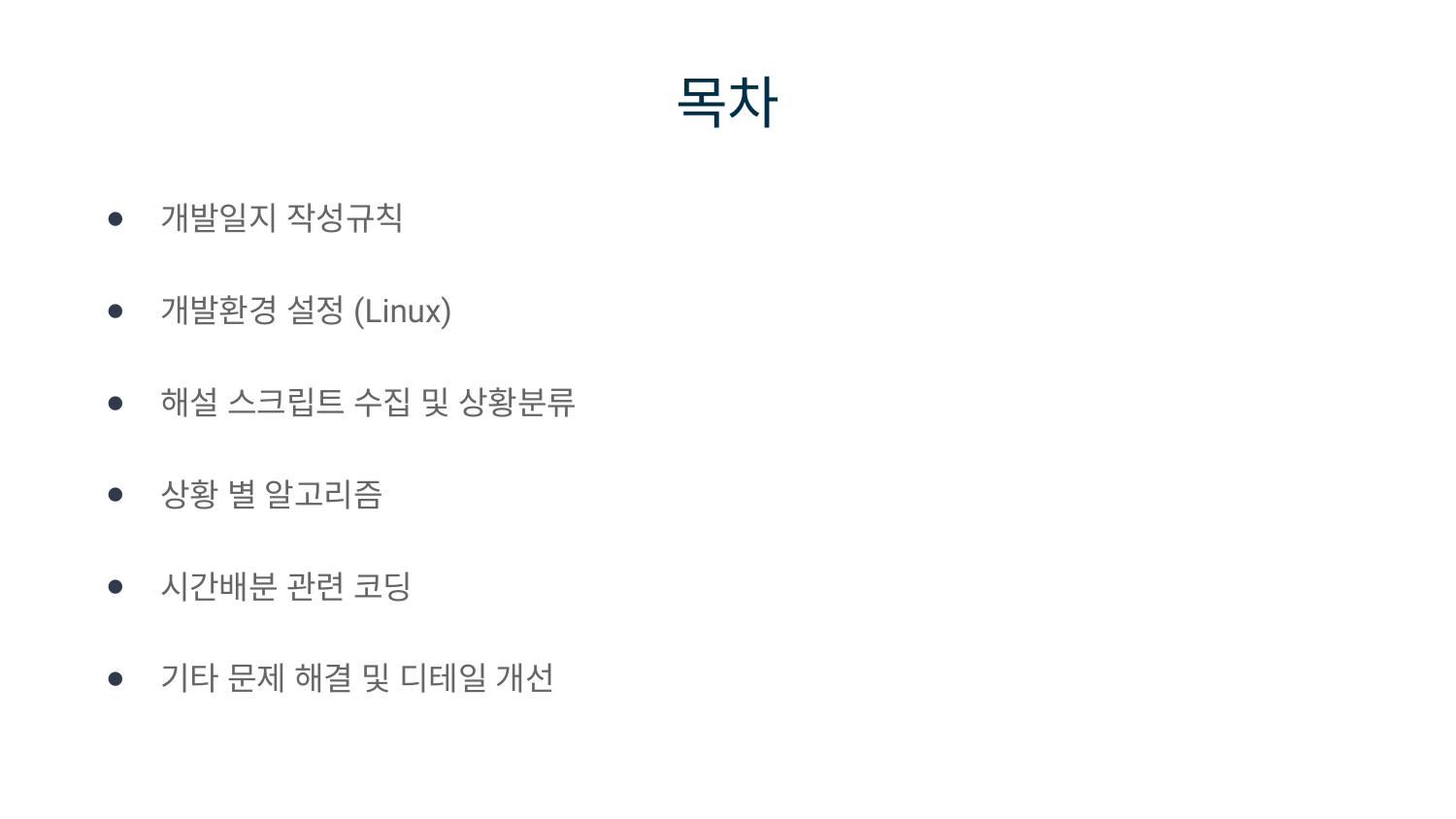

# 목차
개발일지 작성규칙

개발환경 설정(Linux)

해설 스크립트 수집 및 상황분류

상황 별 알고리즘

시간배분 관련 코딩

기타 문제 해결 및 디테일 개선